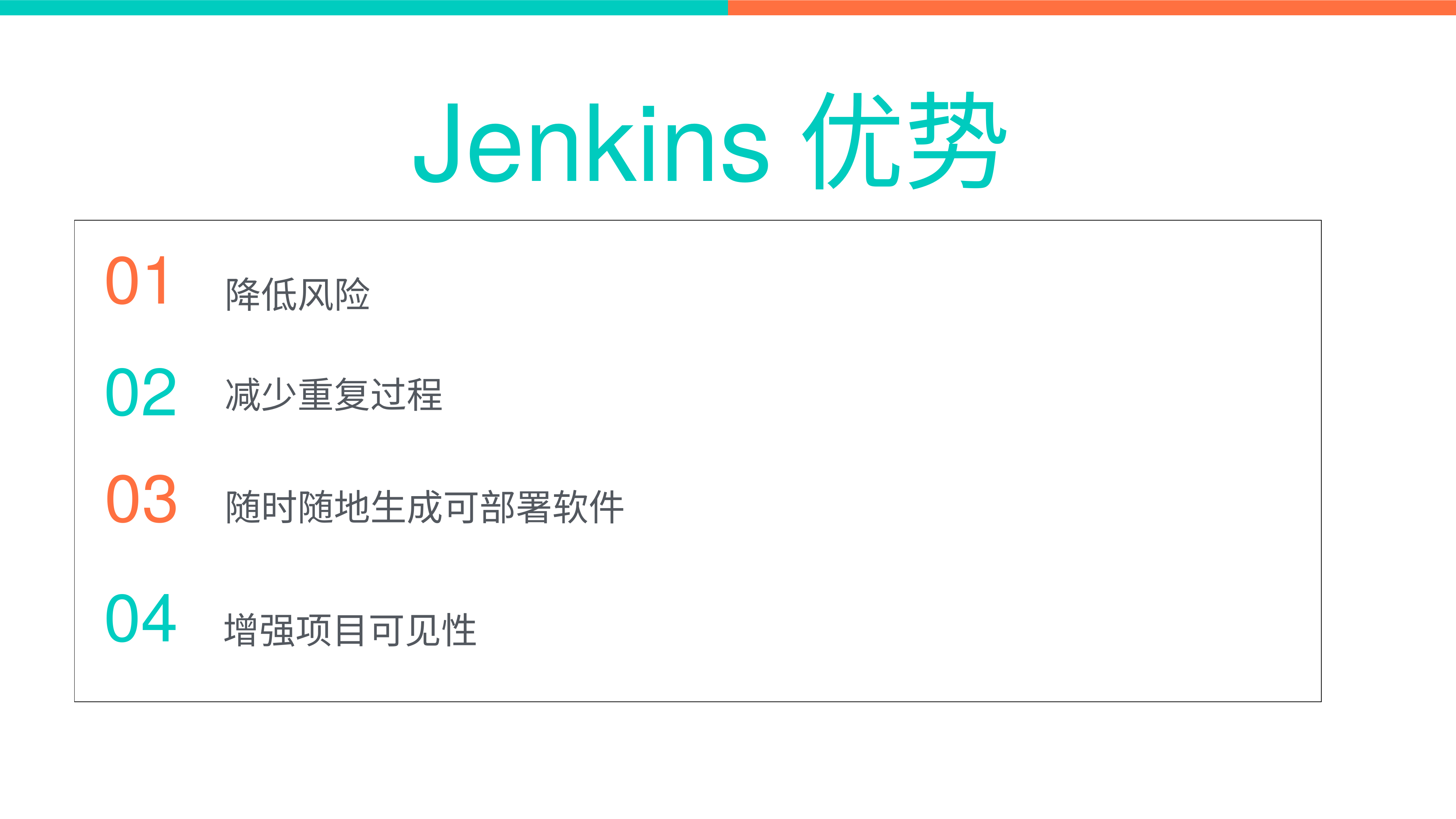

Jenkins优势
|  |
| --- |
01
降低风险
02
减少重复过程
03
随时随地生成可部署软件
04
增强项目可见性